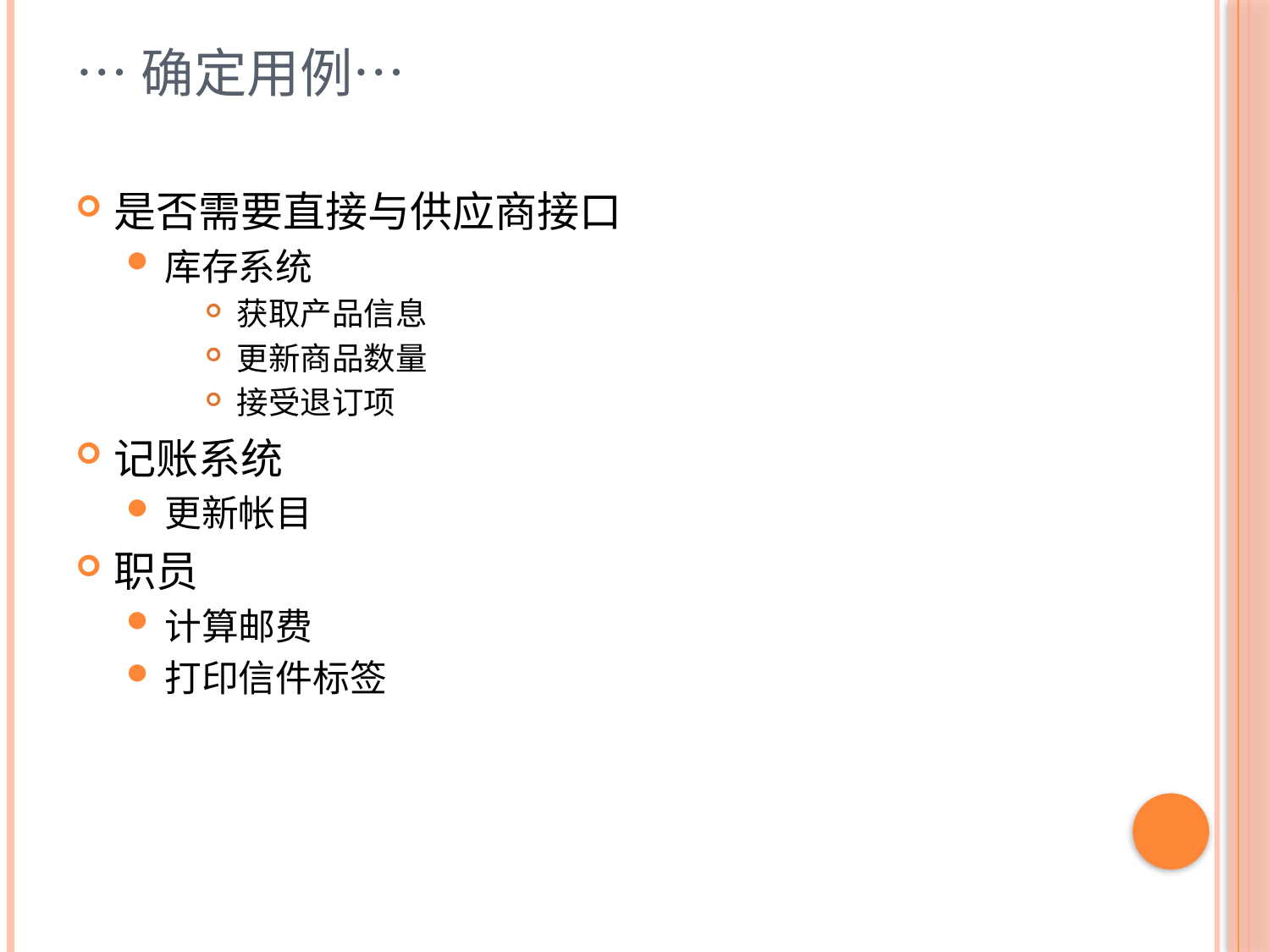

# …确定用例…
是否需要直接与供应商接口
库存系统
获取产品信息
更新商品数量
接受退订项
记账系统
更新帐目
职员
计算邮费
打印信件标签